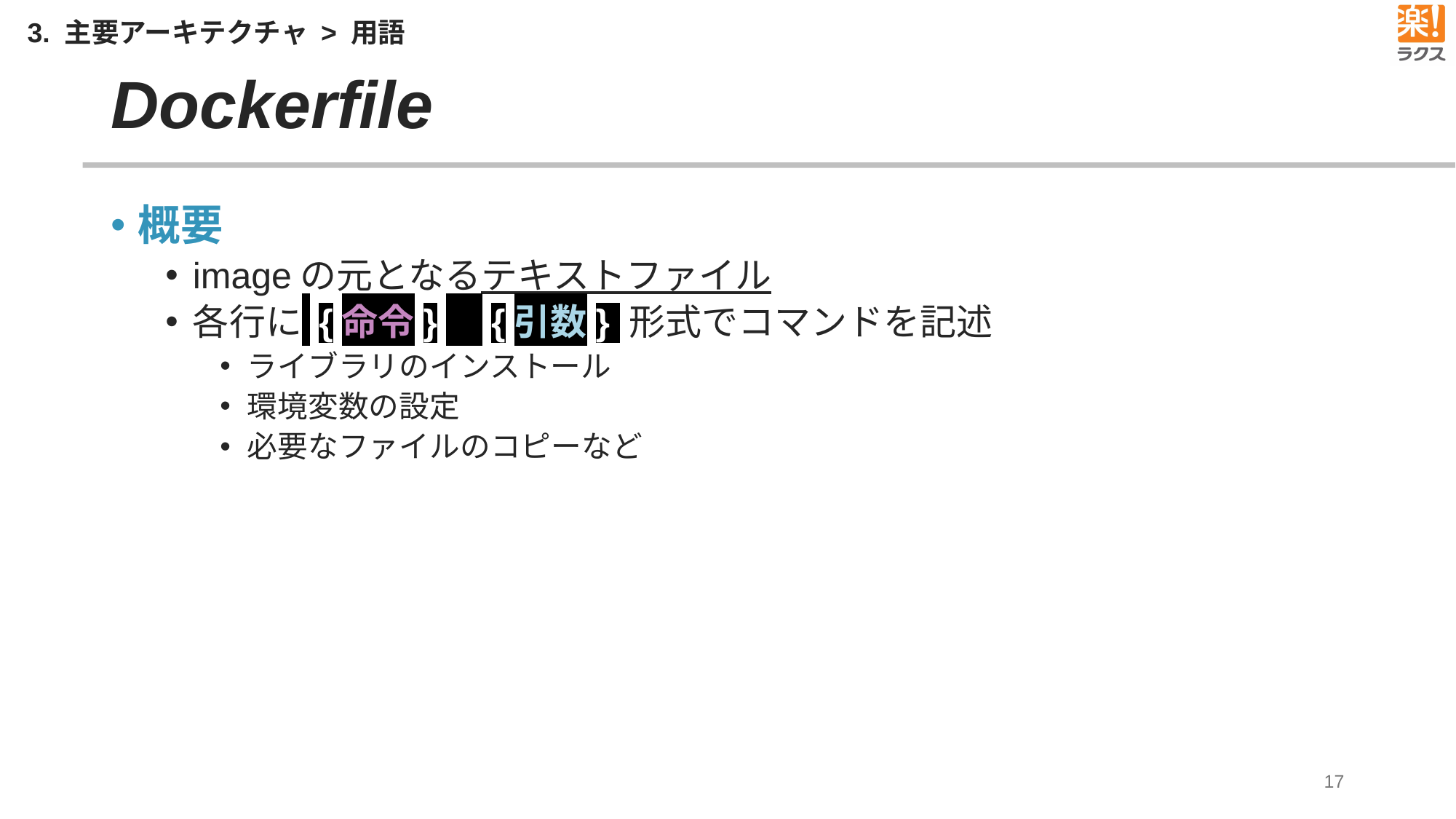

3. 主要アーキテクチャ > 用語
# Dockerfile
概要
imageの元となるテキストファイル
各行に {命令}　{引数} 形式でコマンドを記述
ライブラリのインストール
環境変数の設定
必要なファイルのコピーなど

17